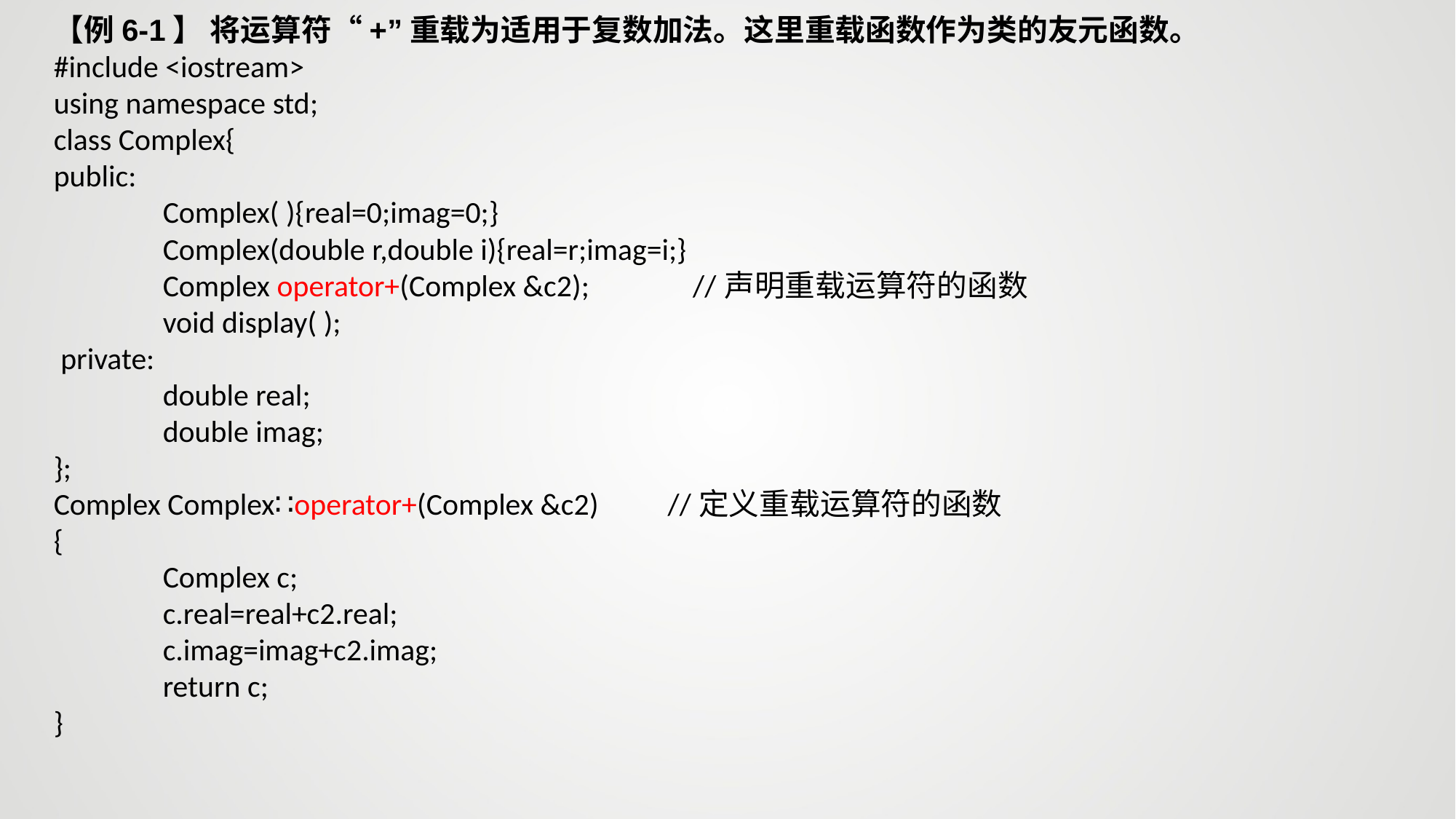

【例6-1】 将运算符“+”重载为适用于复数加法。这里重载函数作为类的友元函数。
#include <iostream>
using namespace std;
class Complex{
public:
	Complex( ){real=0;imag=0;}
	Complex(double r,double i){real=r;imag=i;}
	Complex operator+(Complex &c2);               //声明重载运算符的函数
	void display( );
 private:
	double real;
	double imag;
};
Complex Complex∷operator+(Complex &c2)          //定义重载运算符的函数
{
	Complex c;
	c.real=real+c2.real;
	c.imag=imag+c2.imag;
	return c;
}